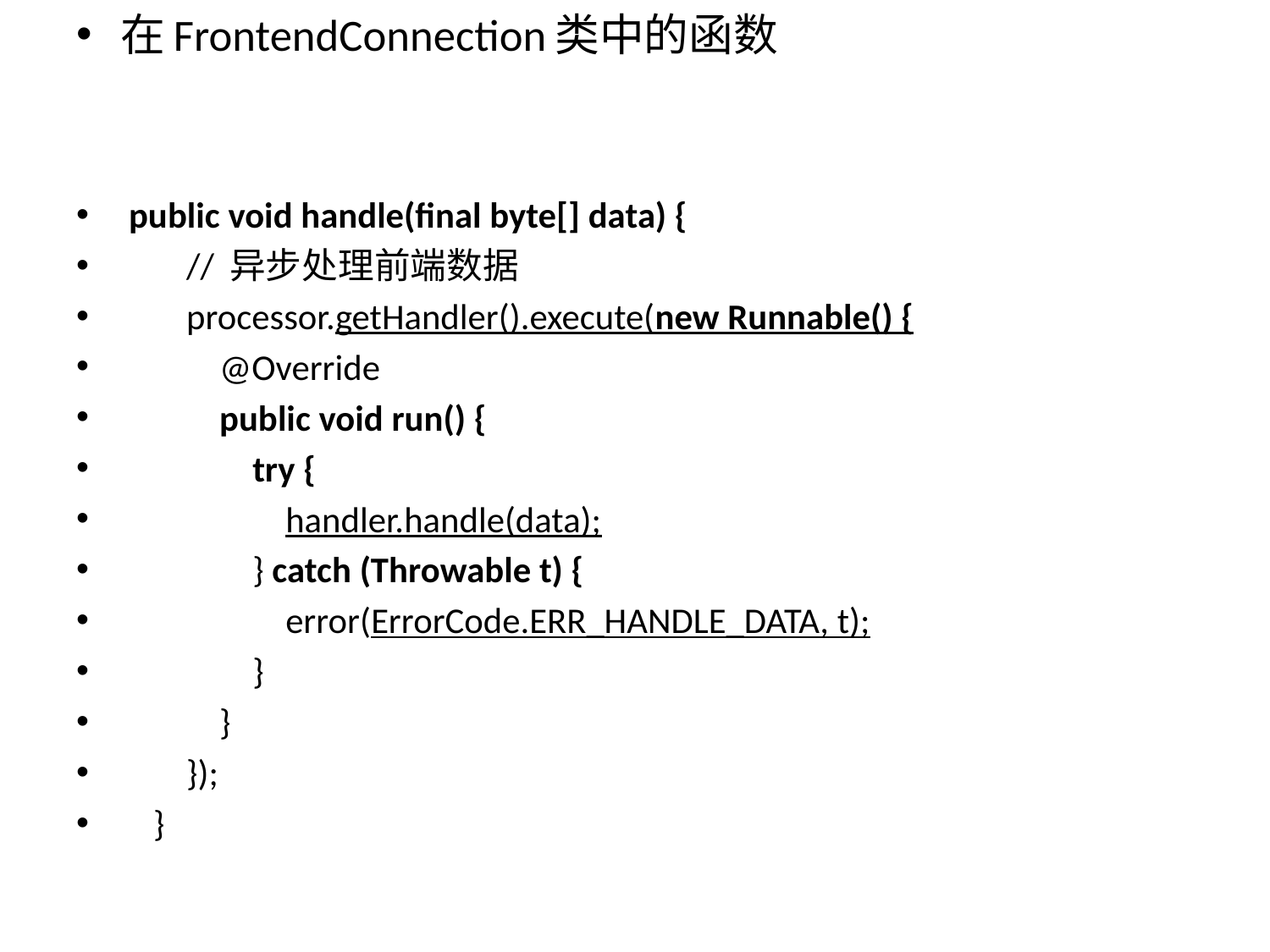

在FrontendConnection类中的函数

 public void handle(final byte[] data) {
        // 异步处理前端数据
        processor.getHandler().execute(new Runnable() {
            @Override
            public void run() {
                try {
                    handler.handle(data);
                } catch (Throwable t) {
                    error(ErrorCode.ERR_HANDLE_DATA, t);
                }
            }
        });
    }